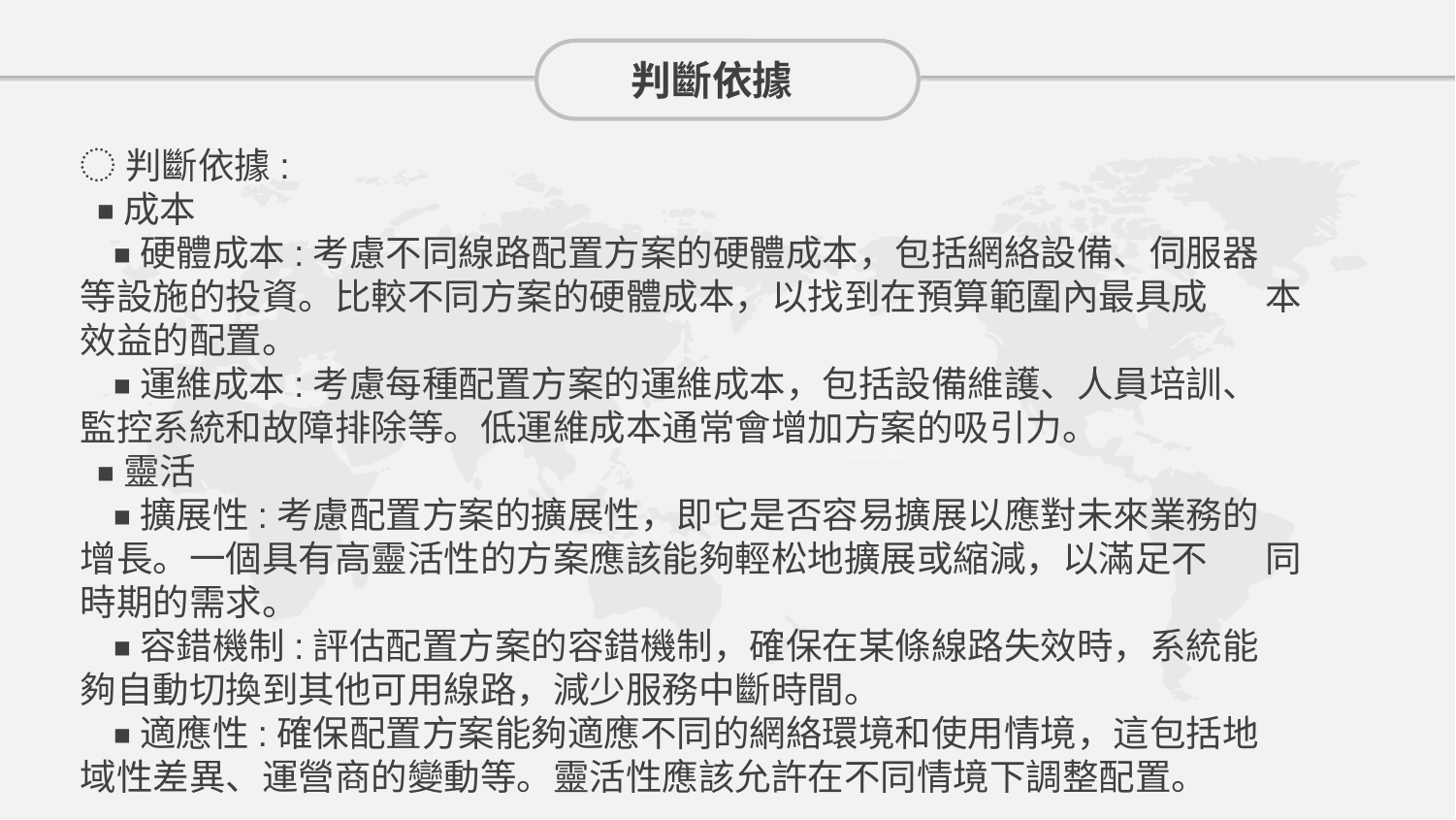

判斷依據

️判斷依據:
  ◾成本
    ◾硬體成本:考慮不同線路配置方案的硬體成本，包括網絡設備、伺服器       等設施的投資。比較不同方案的硬體成本，以找到在預算範圍內最具成       本效益的配置。
    ◾運維成本:考慮每種配置方案的運維成本，包括設備維護、人員培訓、       監控系統和故障排除等。低運維成本通常會增加方案的吸引力。
  ◾靈活
    ◾擴展性:考慮配置方案的擴展性，即它是否容易擴展以應對未來業務的       增長。一個具有高靈活性的方案應該能夠輕松地擴展或縮減，以滿足不       同時期的需求。
    ◾容錯機制:評估配置方案的容錯機制，確保在某條線路失效時，系統能       夠自動切換到其他可用線路，減少服務中斷時間。
    ◾適應性:確保配置方案能夠適應不同的網絡環境和使用情境，這包括地       域性差異、運營商的變動等。靈活性應該允許在不同情境下調整配置。